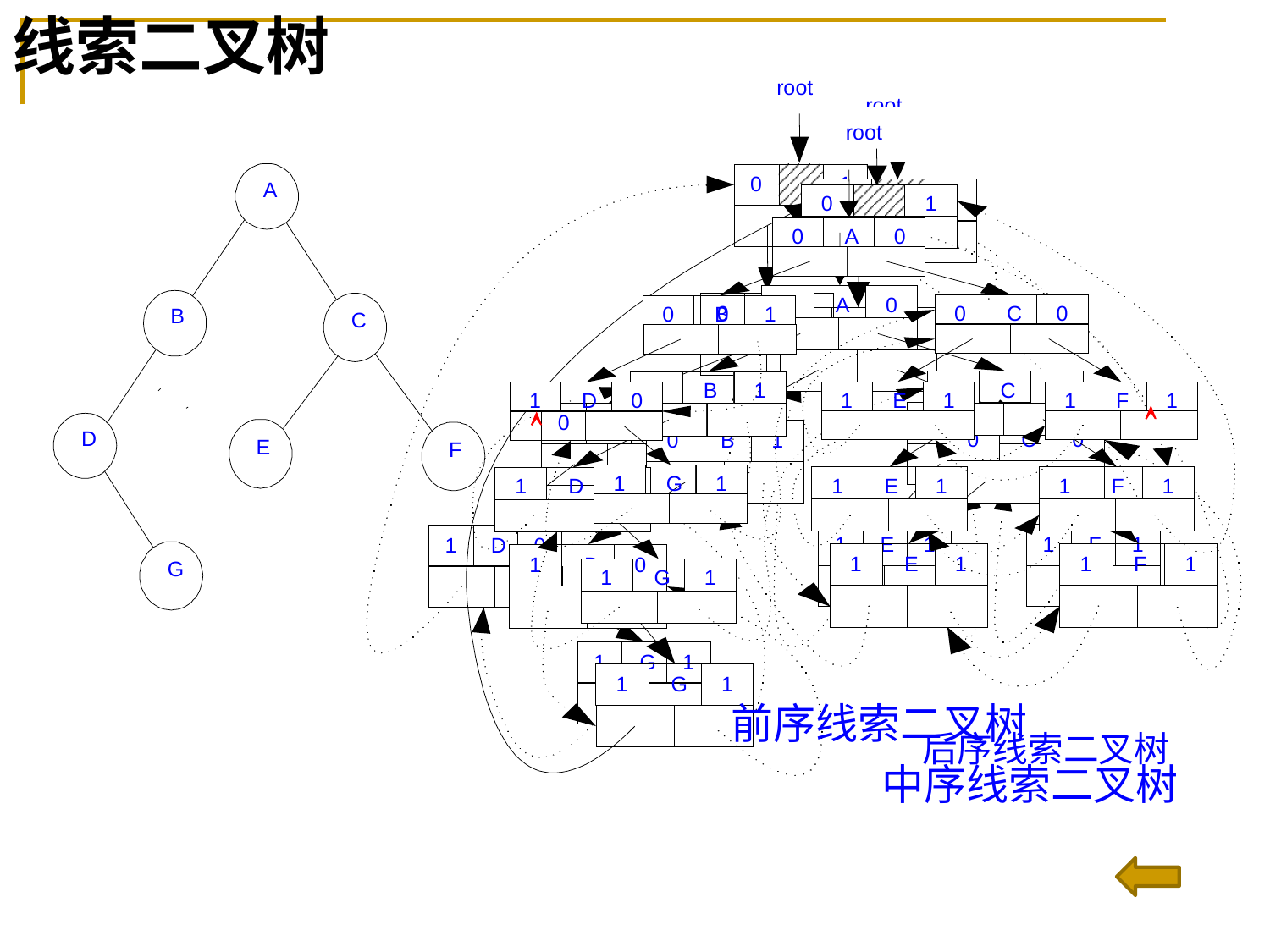

线索二叉树

root

0
1

0
A
0

0
C
0
0
B
1

1
E
1
1
F
1
1
D
0

1
G
1

中序线索二叉树

root

0
1

0
A
0

0
C
0
0
B
1

1
E
1
1
F
1
1
D
0

1
G
1

后序线索二叉树

root

0
1

0
A
0

0
C
0
0
B
1

1
E
1
1
F
1
1
D
0

1
G
1

前序线索二叉树

A

B
C

D
E
F

G

0
A
0

0
C
0
0
B
1

1
E
1
1
F
1
1
D
0

1
G
1

∧
∧